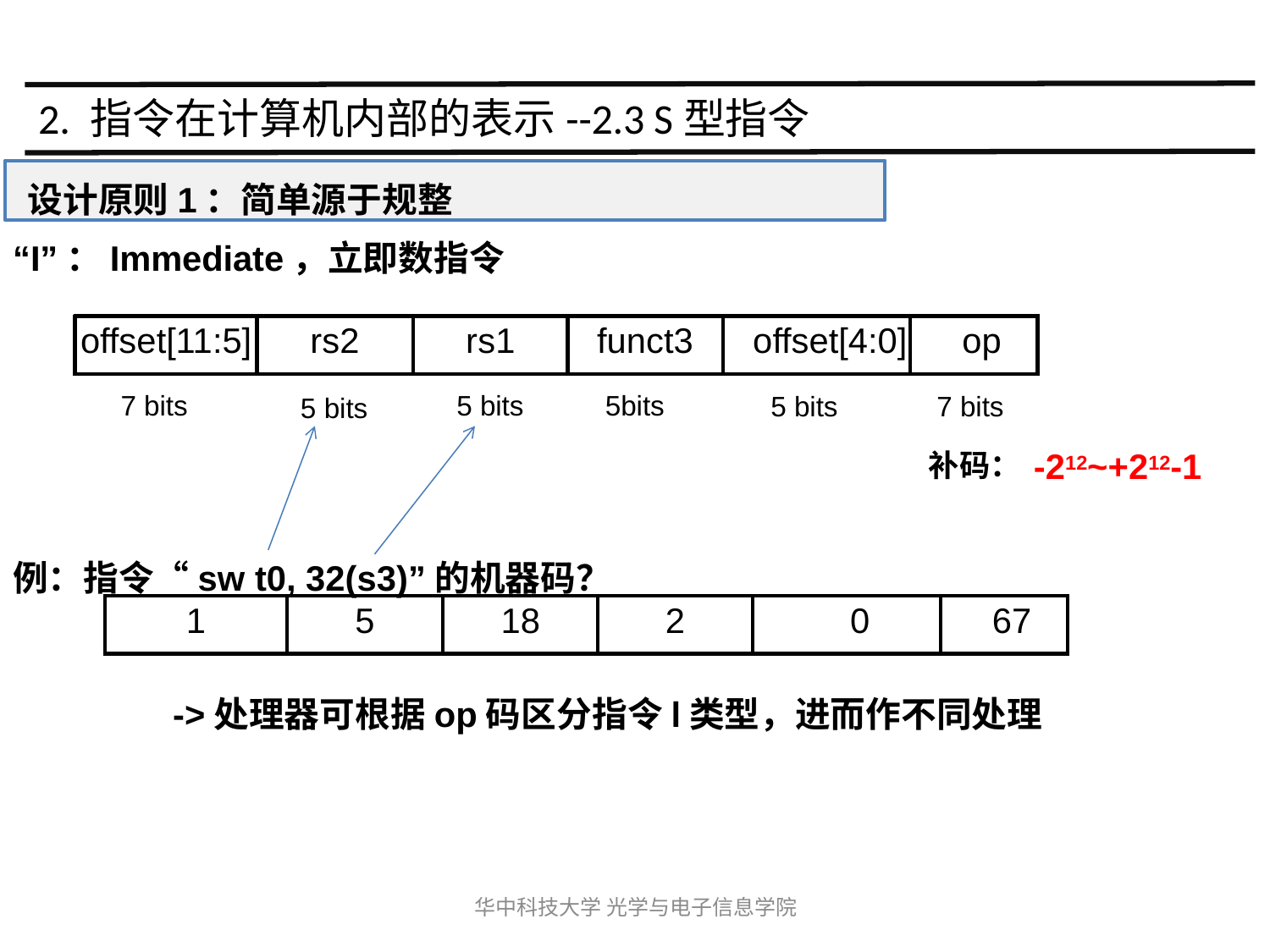

华中科技大学光学与电子信息学院
# 2. 指令在计算机内部的表示--2.3 S型指令
设计原则1：简单源于规整
“I”：Immediate，立即数指令
| offset[11:5] | rs2 | rs1 | funct3 | offset[4:0] | op |
| --- | --- | --- | --- | --- | --- |
7 bits
5bits
5 bits
5 bits
7 bits
5 bits
补码：-212~+212-1
例：指令“sw t0, 32(s3)”的机器码？

->处理器可根据op码区分指令l类型，进而作不同处理
| 1 | 5 | 18 | 2 | 0 | 67 |
| --- | --- | --- | --- | --- | --- |